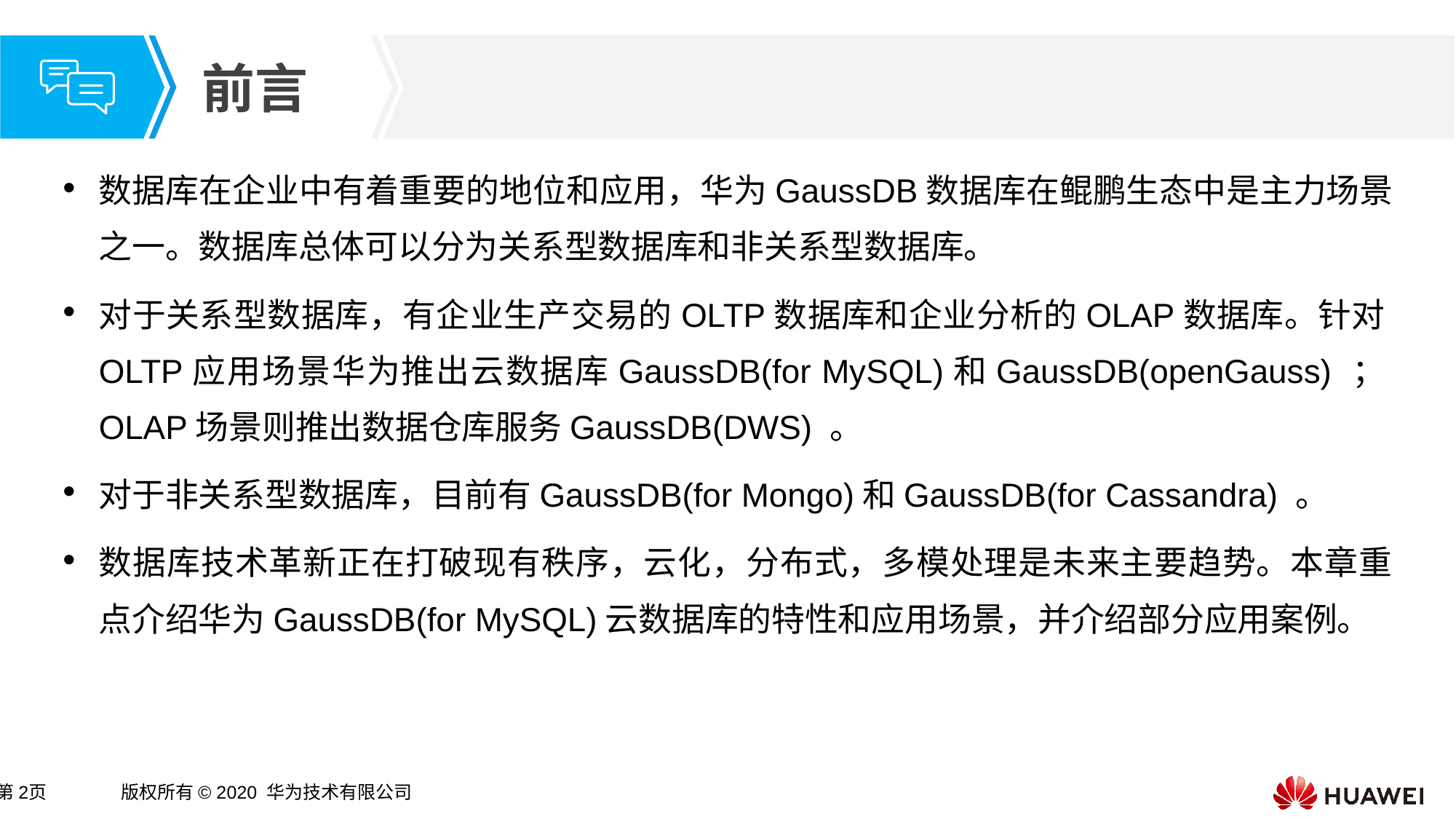

数据库在企业中有着重要的地位和应用，华为GaussDB数据库在鲲鹏生态中是主力场景之一。数据库总体可以分为关系型数据库和非关系型数据库。
对于关系型数据库，有企业生产交易的OLTP数据库和企业分析的OLAP数据库。针对OLTP应用场景华为推出云数据库GaussDB(for MySQL)和GaussDB(openGauss) ；OLAP场景则推出数据仓库服务GaussDB(DWS) 。
对于非关系型数据库，目前有GaussDB(for Mongo)和GaussDB(for Cassandra) 。
数据库技术革新正在打破现有秩序，云化，分布式，多模处理是未来主要趋势。本章重点介绍华为GaussDB(for MySQL)云数据库的特性和应用场景，并介绍部分应用案例。